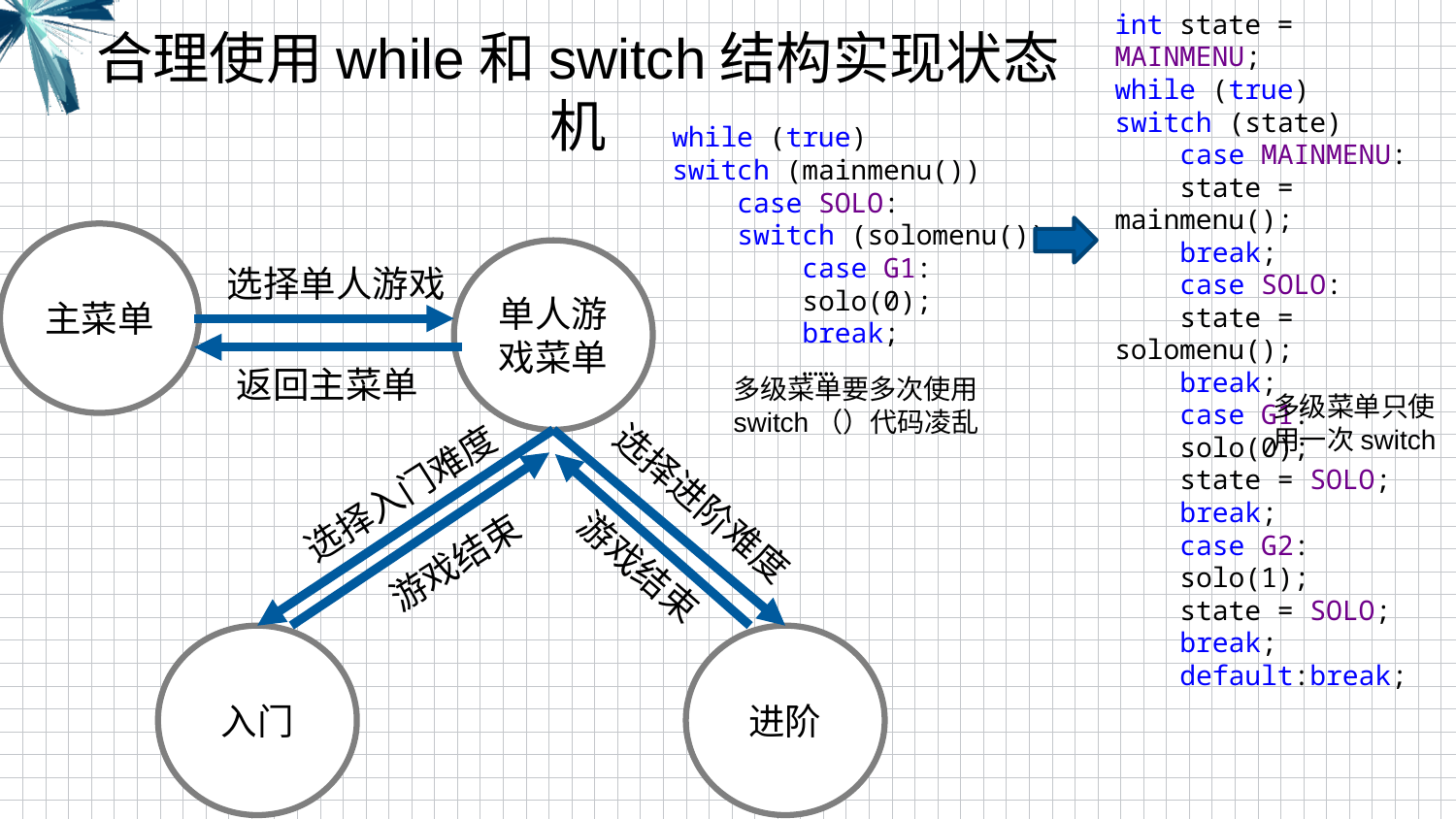

int state = MAINMENU;
while (true)
switch (state)
    case MAINMENU:
    state = mainmenu();
    break;
    case SOLO:
    state = solomenu();
    break;
    case G1:
    solo(0);
    state = SOLO;
    break;
    case G2:
    solo(1);
    state = SOLO;
    break;
    default:break;
合理使用while和switch结构实现状态机
while (true)
switch (mainmenu())
    case SOLO:
    switch (solomenu())
        case G1:
        solo(0);
        break;
        ……

主菜单
单人游戏菜单
选择单人游戏
返回主菜单
多级菜单要多次使用switch（）代码凌乱
多级菜单只使用一次switch
选择入门难度
选择进阶难度
游戏结束
游戏结束
进阶
入门